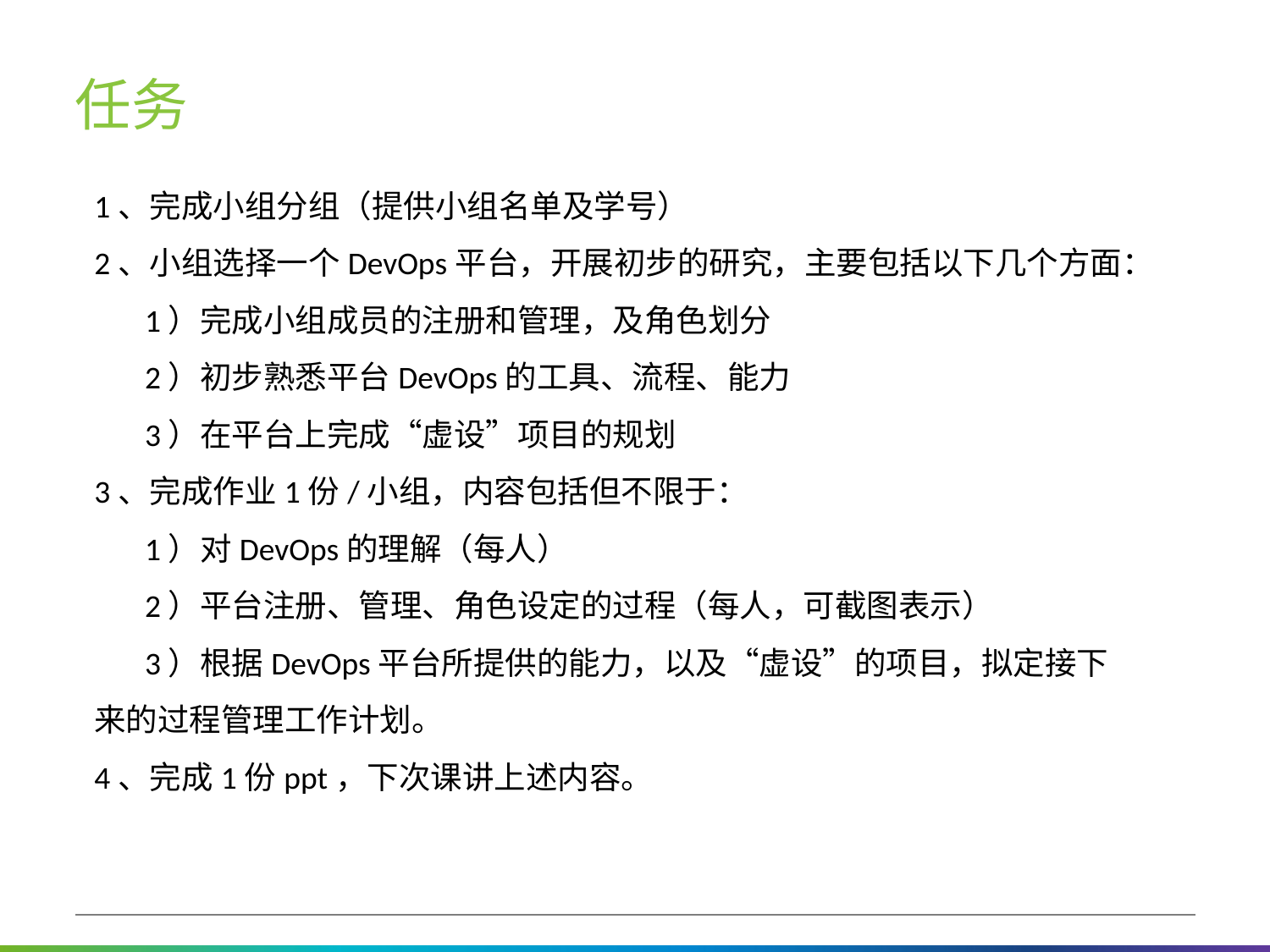

# 任务
1、完成小组分组（提供小组名单及学号）
2、小组选择一个DevOps平台，开展初步的研究，主要包括以下几个方面：
       1）完成小组成员的注册和管理，及角色划分
       2）初步熟悉平台DevOps的工具、流程、能力
       3）在平台上完成“虚设”项目的规划
3、完成作业1份/小组，内容包括但不限于：
       1）对DevOps的理解（每人）
       2）平台注册、管理、角色设定的过程（每人，可截图表示）
       3）根据DevOps平台所提供的能力，以及“虚设”的项目，拟定接下来的过程管理工作计划。
4、完成1份ppt，下次课讲上述内容。
34